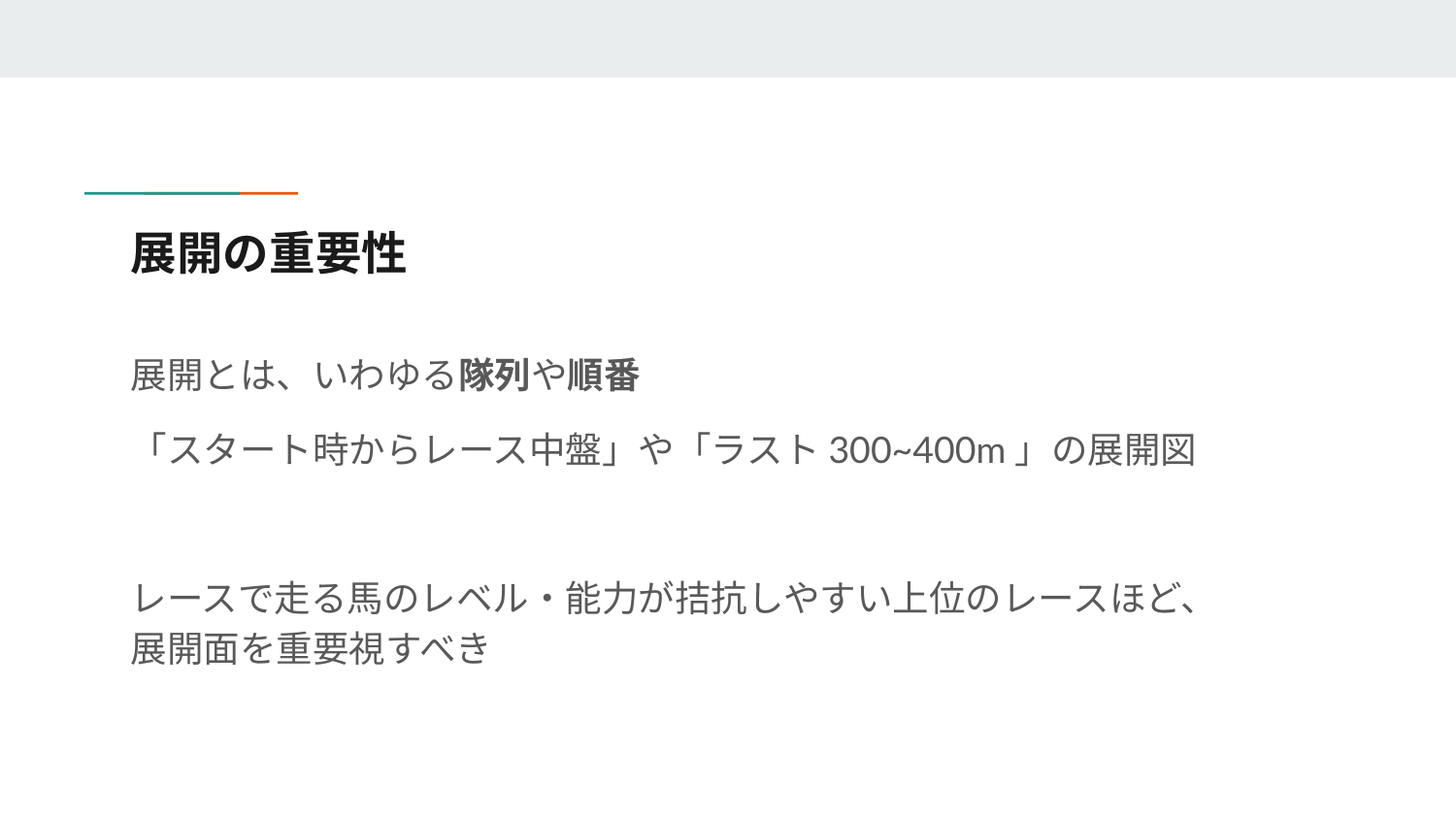

# 展開の重要性
展開とは、いわゆる隊列や順番
「スタート時からレース中盤」や「ラスト300~400m」の展開図

レースで走る馬のレベル・能力が拮抗しやすい上位のレースほど、
展開面を重要視すべき